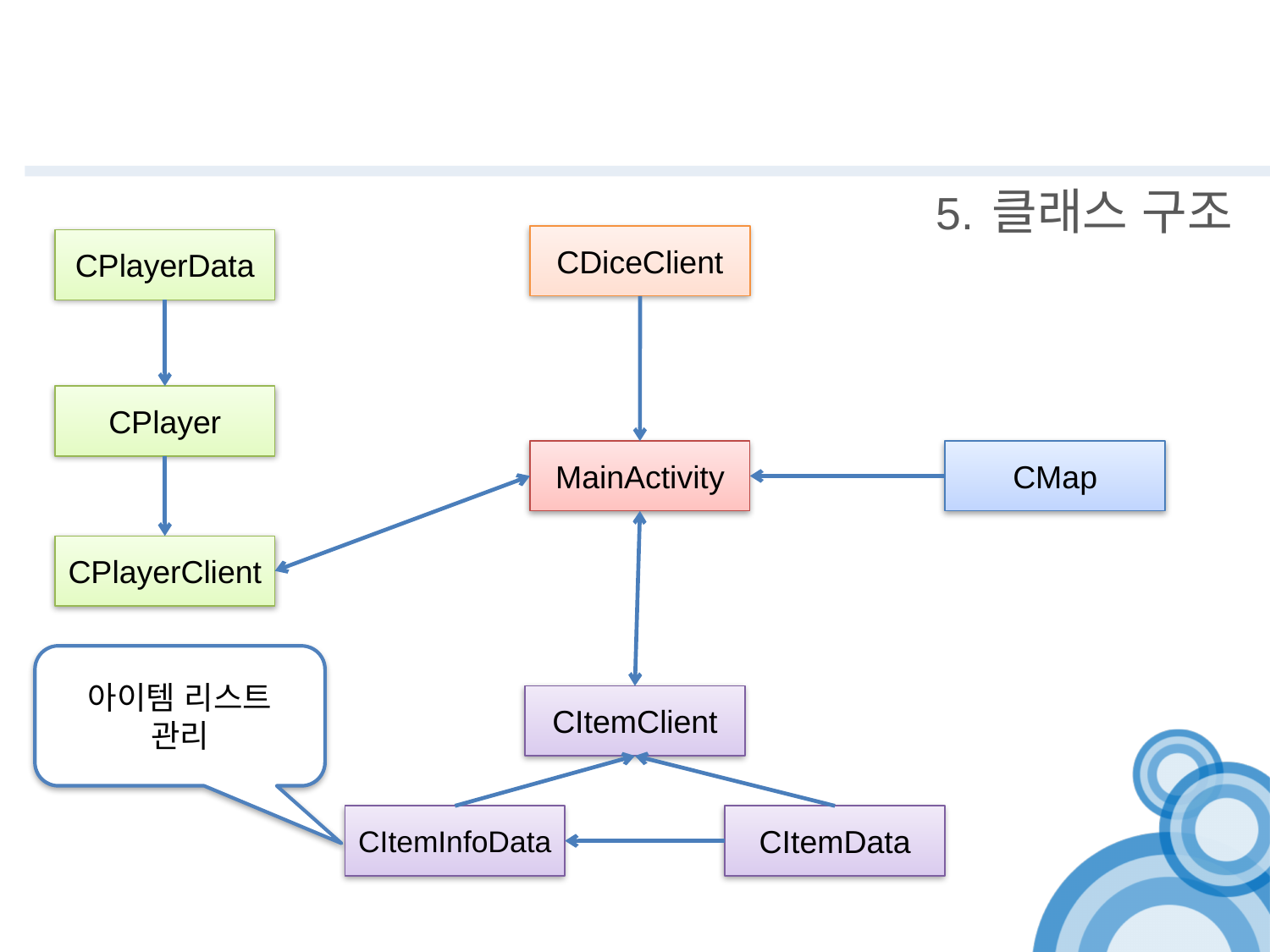

# 5. 클래스 구조
CDiceClient
CPlayerData
CPlayer
MainActivity
CMap
CPlayerClient
아이템 리스트
관리
CItemClient
CItemInfoData
CItemData